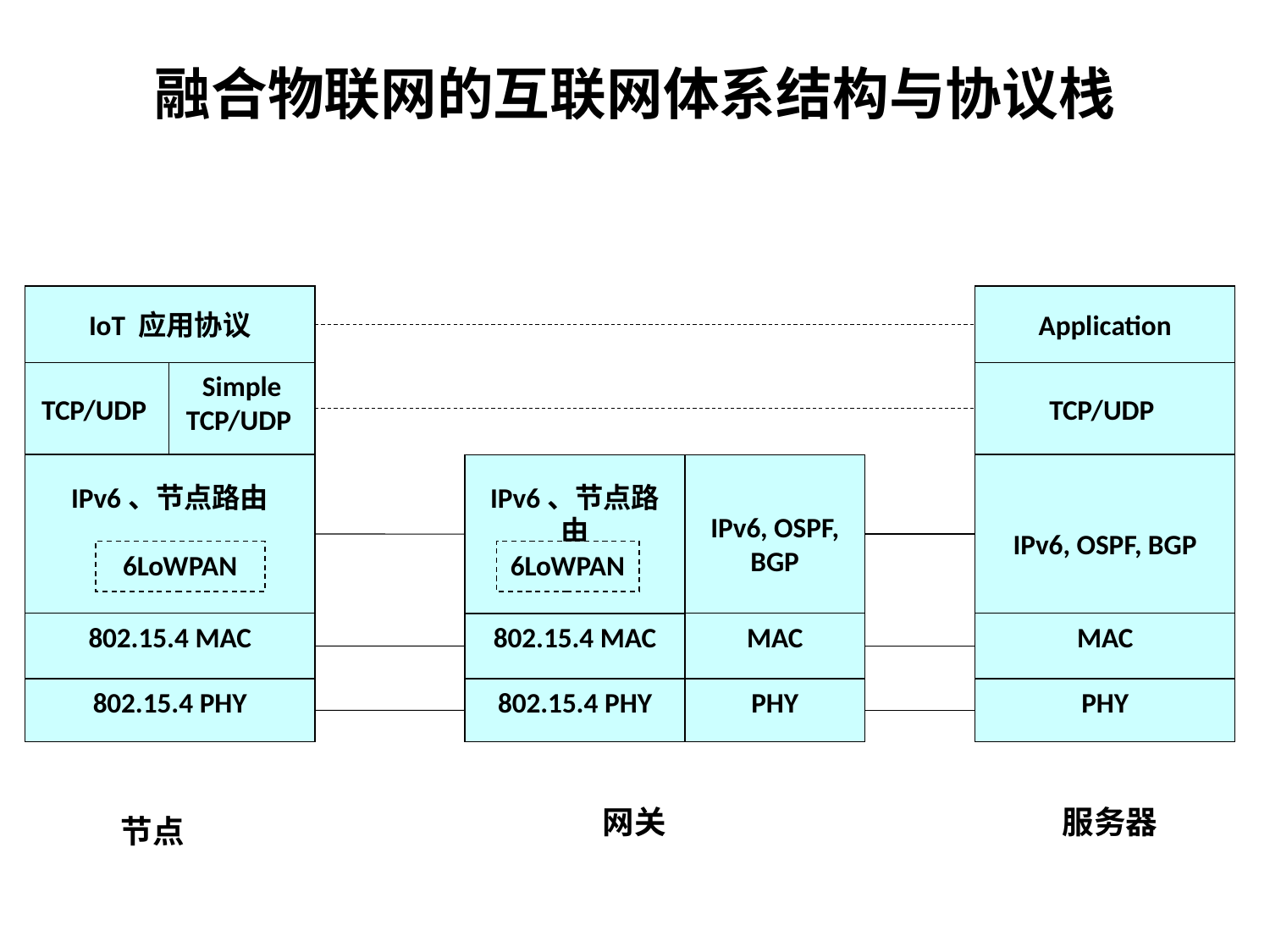

# 融合物联网的互联网体系结构与协议栈
IoT 应用协议
TCP/UDP
IPv6、节点路由
6LoWPAN
802.15.4 MAC
802.15.4 PHY
Simple TCP/UDP
Application
TCP/UDP
IPv6, OSPF, BGP
MAC
PHY
IPv6, OSPF, BGP
MAC
PHY
IPv6、节点路由
6LoWPAN
802.15.4 MAC
802.15.4 PHY
网关
服务器
节点